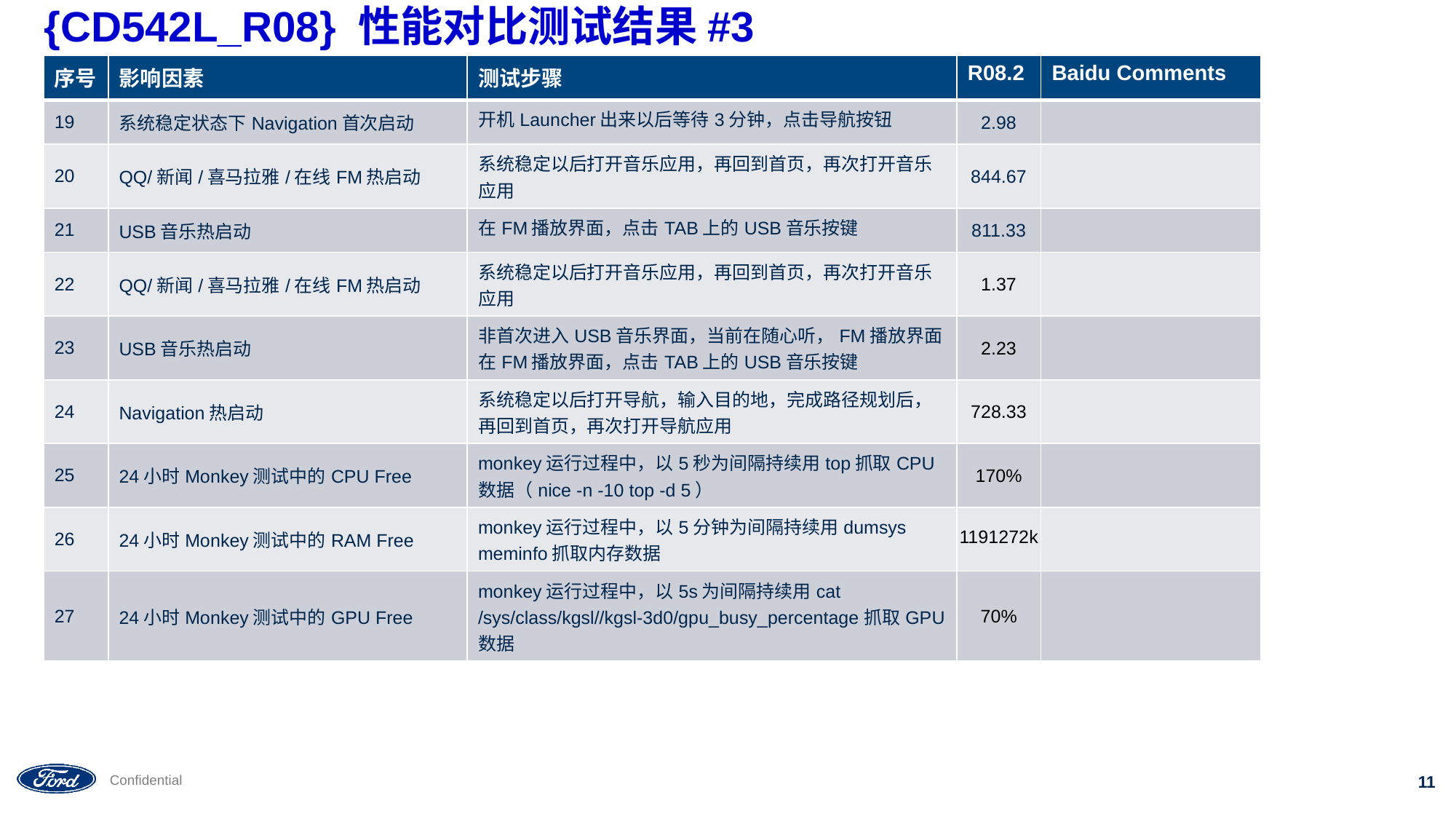

{CD542L_R08} 性能对比测试结果#3
| 序号 | 影响因素 | 测试步骤 | R08.2 | Baidu Comments |
| --- | --- | --- | --- | --- |
| 19 | 系统稳定状态下Navigation首次启动 | 开机Launcher出来以后等待3分钟，点击导航按钮 | 2.98 |  |
| 20 | QQ/新闻/喜马拉雅/在线FM热启动 | 系统稳定以后打开音乐应用，再回到首页，再次打开音乐应用 | 844.67 |  |
| 21 | USB音乐热启动 | 在FM播放界面，点击TAB上的USB音乐按键 | 811.33 |  |
| 22 | QQ/新闻/喜马拉雅/在线FM热启动 | 系统稳定以后打开音乐应用，再回到首页，再次打开音乐应用 | 1.37 |  |
| 23 | USB音乐热启动 | 非首次进入USB音乐界面，当前在随心听，FM播放界面 在FM播放界面，点击TAB上的USB音乐按键 | 2.23 |  |
| 24 | Navigation热启动 | 系统稳定以后打开导航，输入目的地，完成路径规划后，再回到首页，再次打开导航应用 | 728.33 |  |
| 25 | 24小时Monkey测试中的CPU Free | monkey运行过程中，以5秒为间隔持续用top抓取CPU数据（nice -n -10 top -d 5） | 170% |  |
| 26 | 24小时Monkey测试中的RAM Free | monkey运行过程中，以5分钟为间隔持续用dumsys meminfo抓取内存数据 | 1191272k |  |
| 27 | 24小时Monkey测试中的GPU Free | monkey运行过程中，以5s为间隔持续用cat /sys/class/kgsl//kgsl-3d0/gpu\_busy\_percentage抓取GPU数据 | 70% |  |